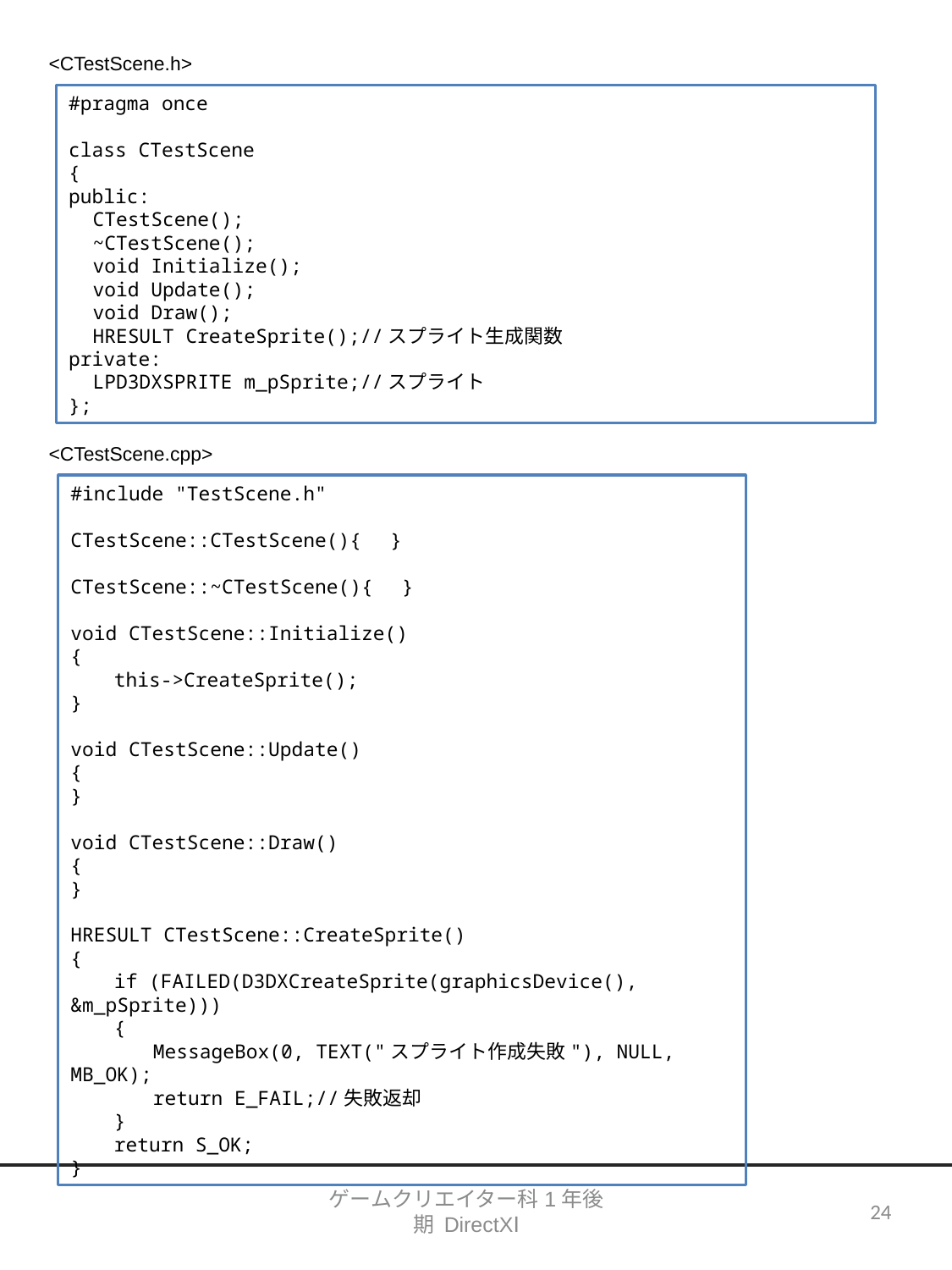

<CTestScene.h>
#pragma once

class CTestScene
{
public:
　CTestScene();
　~CTestScene();
　void Initialize();
　void Update();
　void Draw();
　HRESULT CreateSprite();//スプライト生成関数
private:
　LPD3DXSPRITE m_pSprite;//スプライト
};
<CTestScene.cpp>
#include "TestScene.h"

CTestScene::CTestScene(){　}

CTestScene::~CTestScene(){　}

void CTestScene::Initialize()
{
　　this->CreateSprite();
}

void CTestScene::Update()
{
}

void CTestScene::Draw()
{
}

HRESULT CTestScene::CreateSprite()
{
　　if (FAILED(D3DXCreateSprite(graphicsDevice(), &m_pSprite)))
　　{
　　　　MessageBox(0, TEXT("スプライト作成失敗"), NULL, MB_OK);
　　　　return E_FAIL;//失敗返却
　　}
　　return S_OK;
}
ゲームクリエイター科1年後期 DirectXⅠ
24